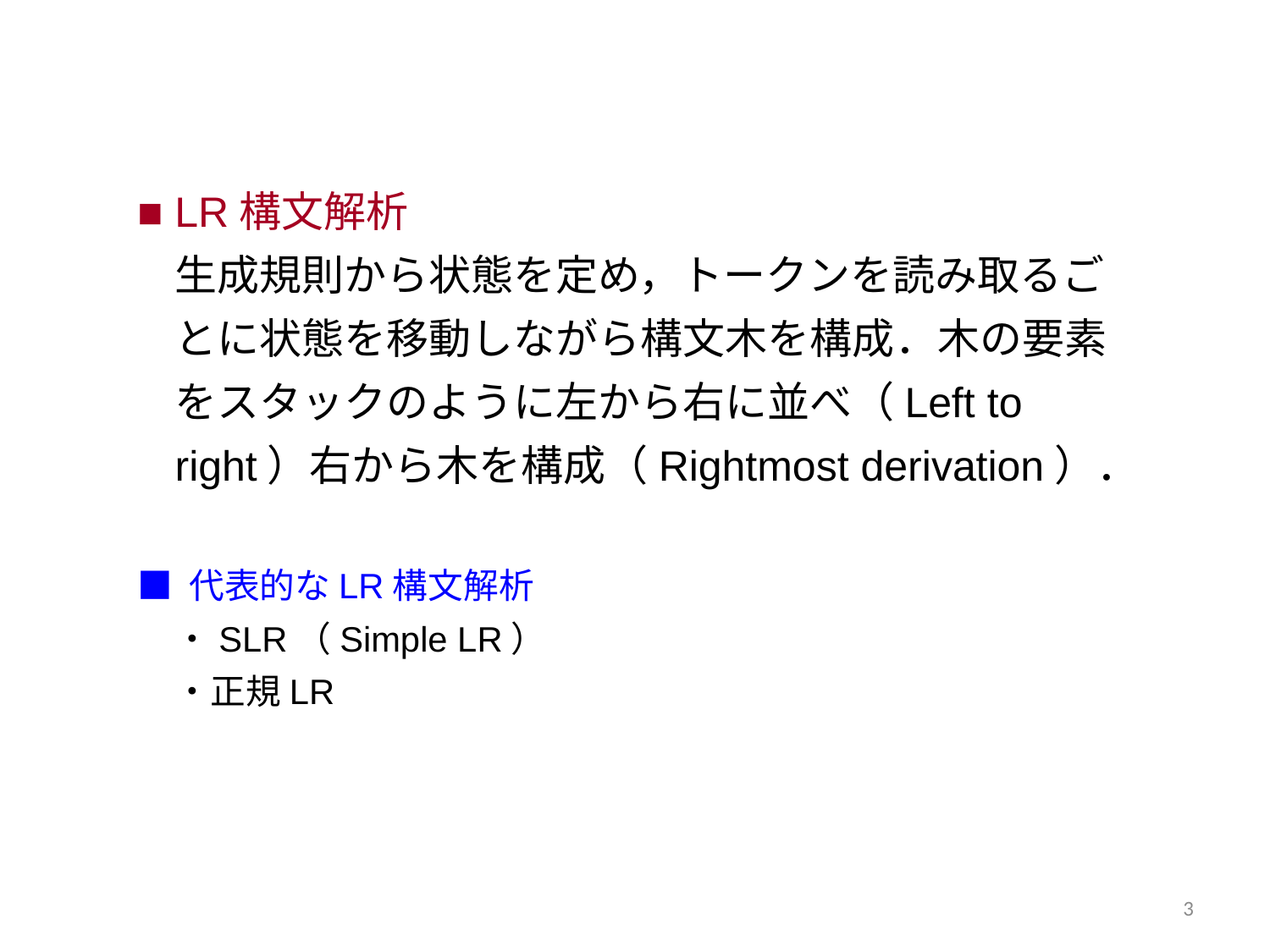

■ LR構文解析
生成規則から状態を定め，トークンを読み取るごとに状態を移動しながら構文木を構成．木の要素をスタックのように左から右に並べ（Left to right）右から木を構成（Rightmost derivation）．

■ 代表的なLR構文解析
・SLR（Simple LR）
・正規LR
3